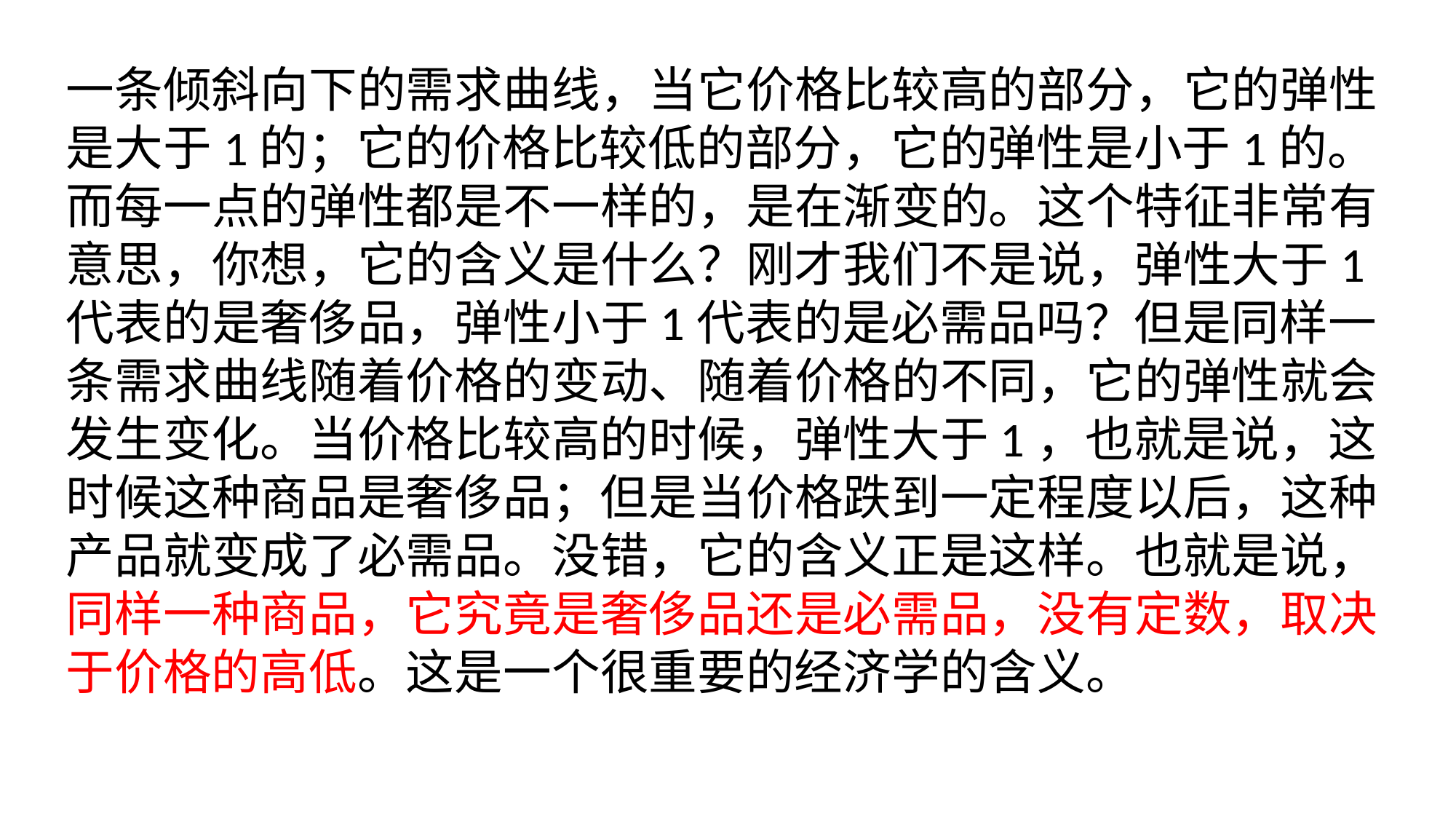

一条倾斜向下的需求曲线，当它价格比较高的部分，它的弹性是大于1的；它的价格比较低的部分，它的弹性是小于1的。而每一点的弹性都是不一样的，是在渐变的。这个特征非常有意思，你想，它的含义是什么？刚才我们不是说，弹性大于1代表的是奢侈品，弹性小于1代表的是必需品吗？但是同样一条需求曲线随着价格的变动、随着价格的不同，它的弹性就会发生变化。当价格比较高的时候，弹性大于1，也就是说，这时候这种商品是奢侈品；但是当价格跌到一定程度以后，这种产品就变成了必需品。没错，它的含义正是这样。也就是说，同样一种商品，它究竟是奢侈品还是必需品，没有定数，取决于价格的高低。这是一个很重要的经济学的含义。